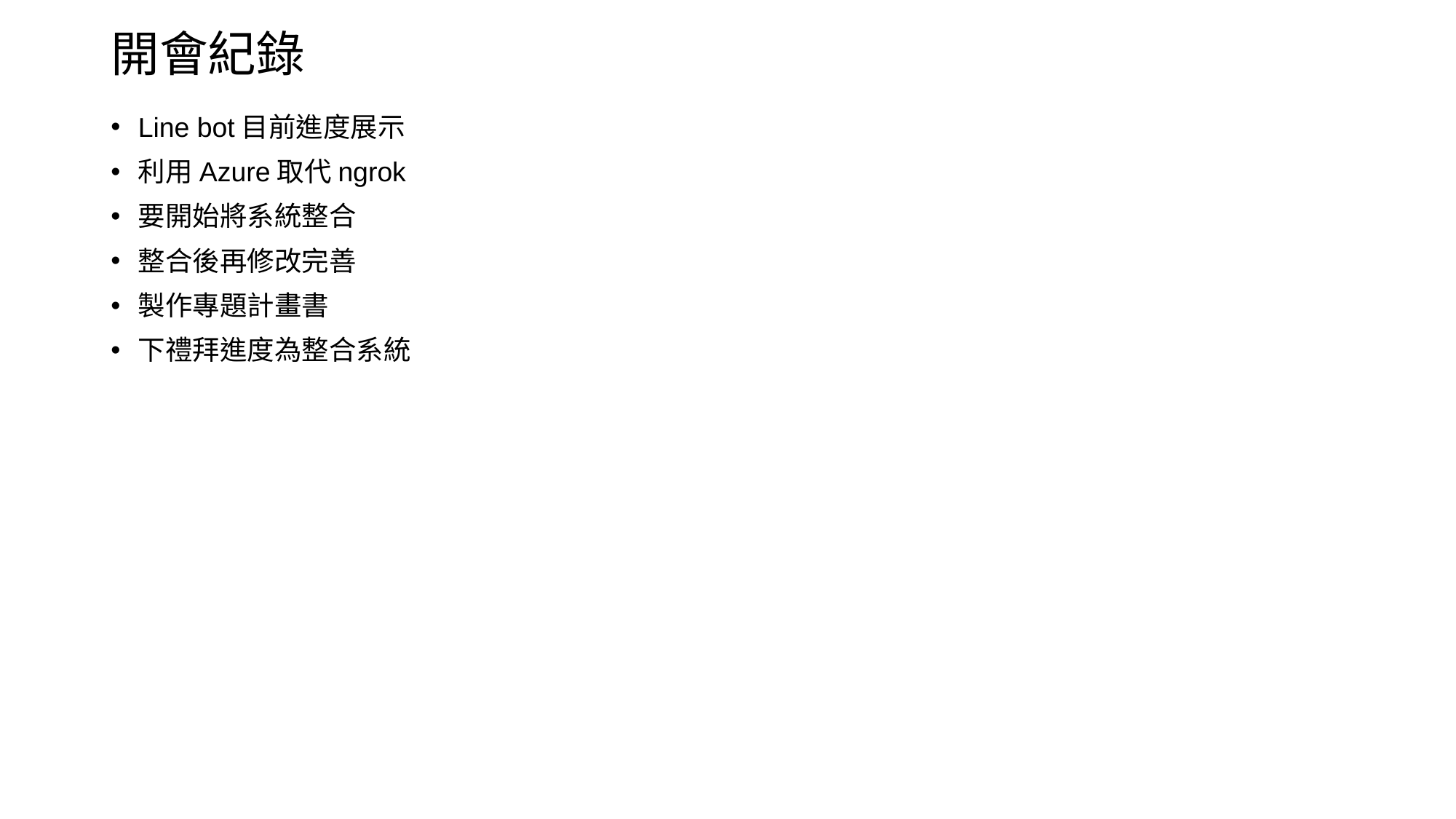

# 開會紀錄
Line bot目前進度展示
利用Azure取代ngrok
要開始將系統整合
整合後再修改完善
製作專題計畫書
下禮拜進度為整合系統